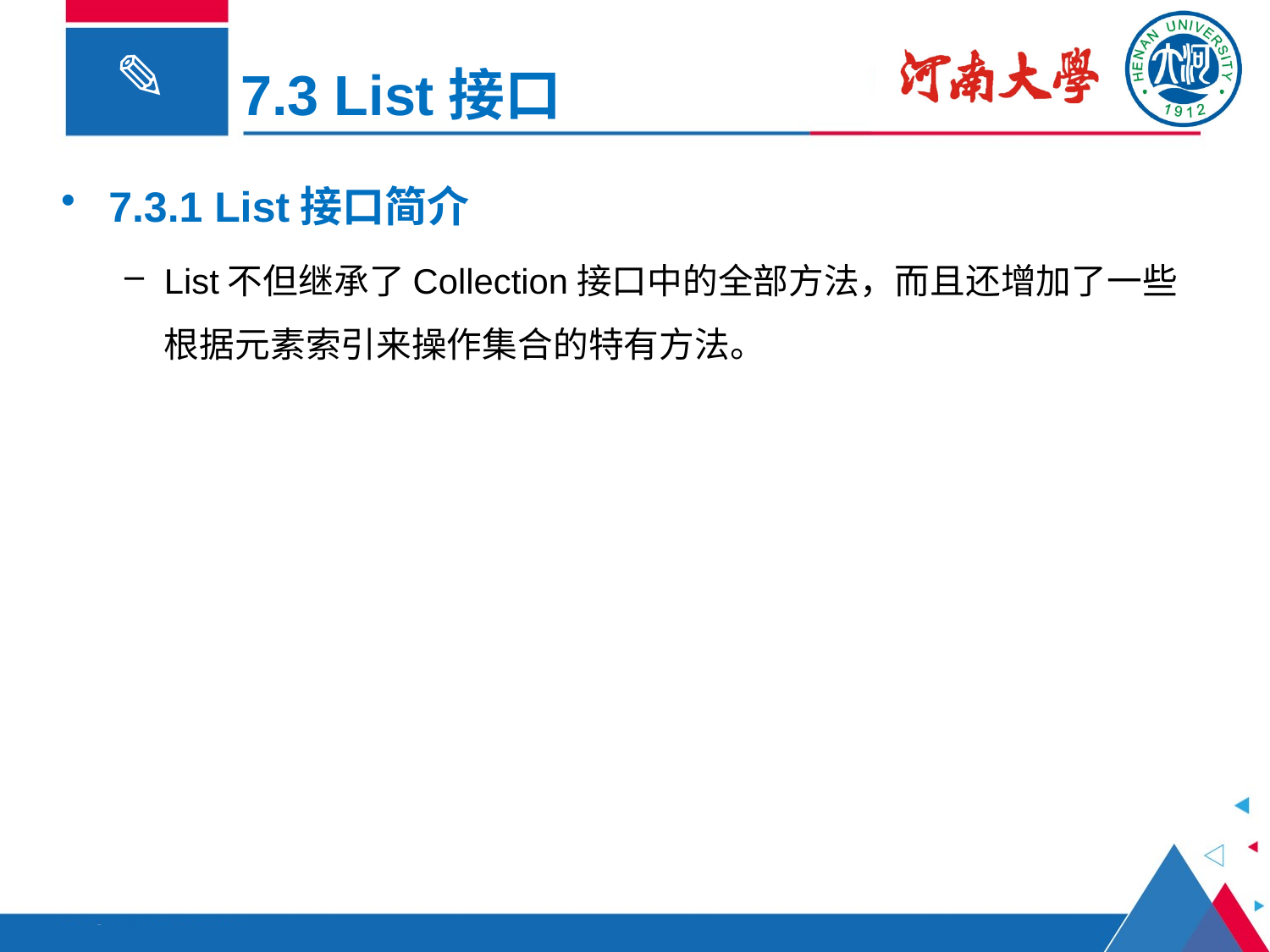

7.3 List接口
7.3.1 List接口简介
List不但继承了Collection接口中的全部方法，而且还增加了一些根据元素索引来操作集合的特有方法。